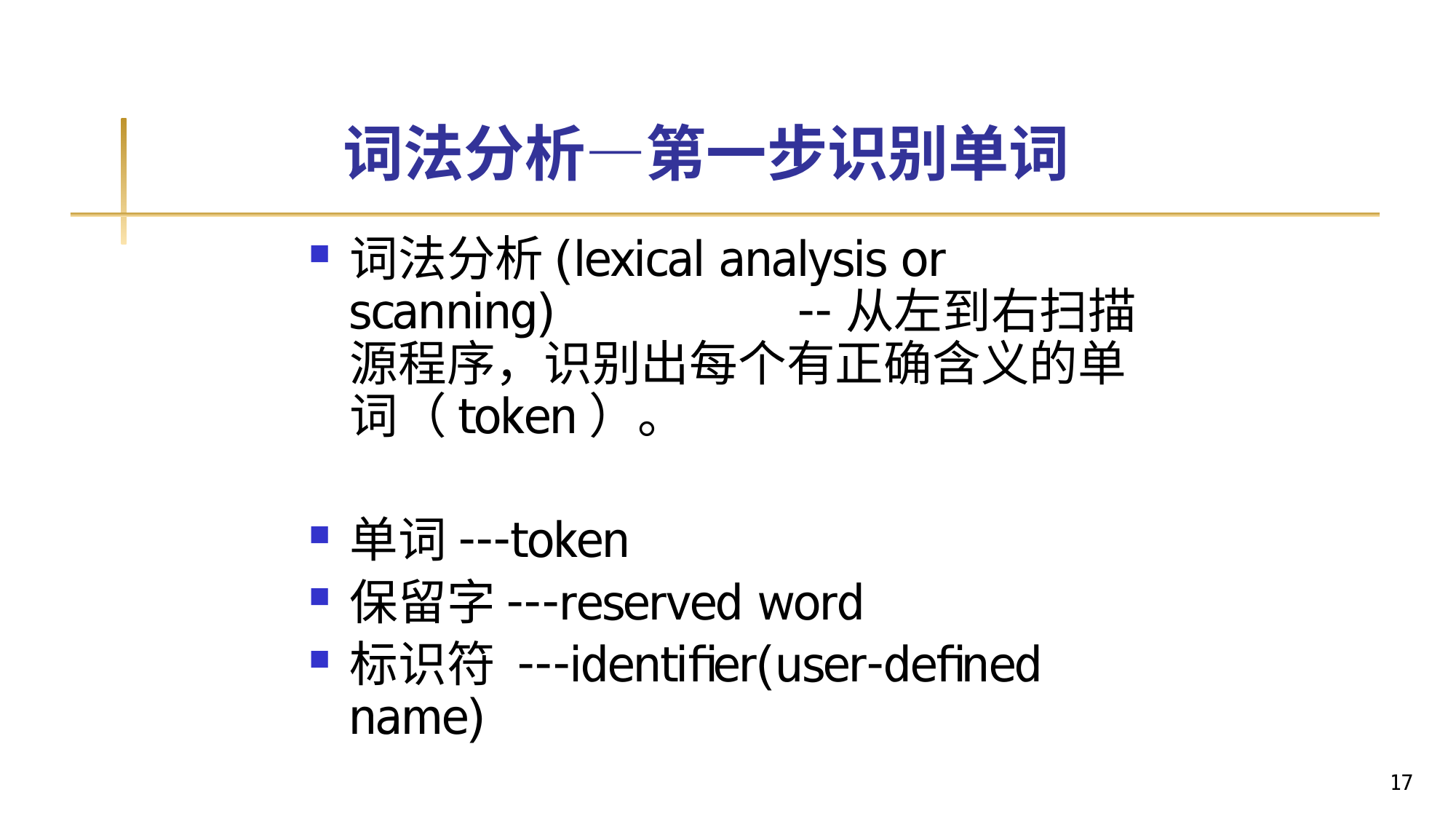

# 词法分析—第一步识别单词
词法分析(lexical analysis or scanning)                --从左到右扫描源程序，识别出每个有正确含义的单词（token）。

单词---token
保留字---reserved word
标识符 ---identifier(user-defined name)
17